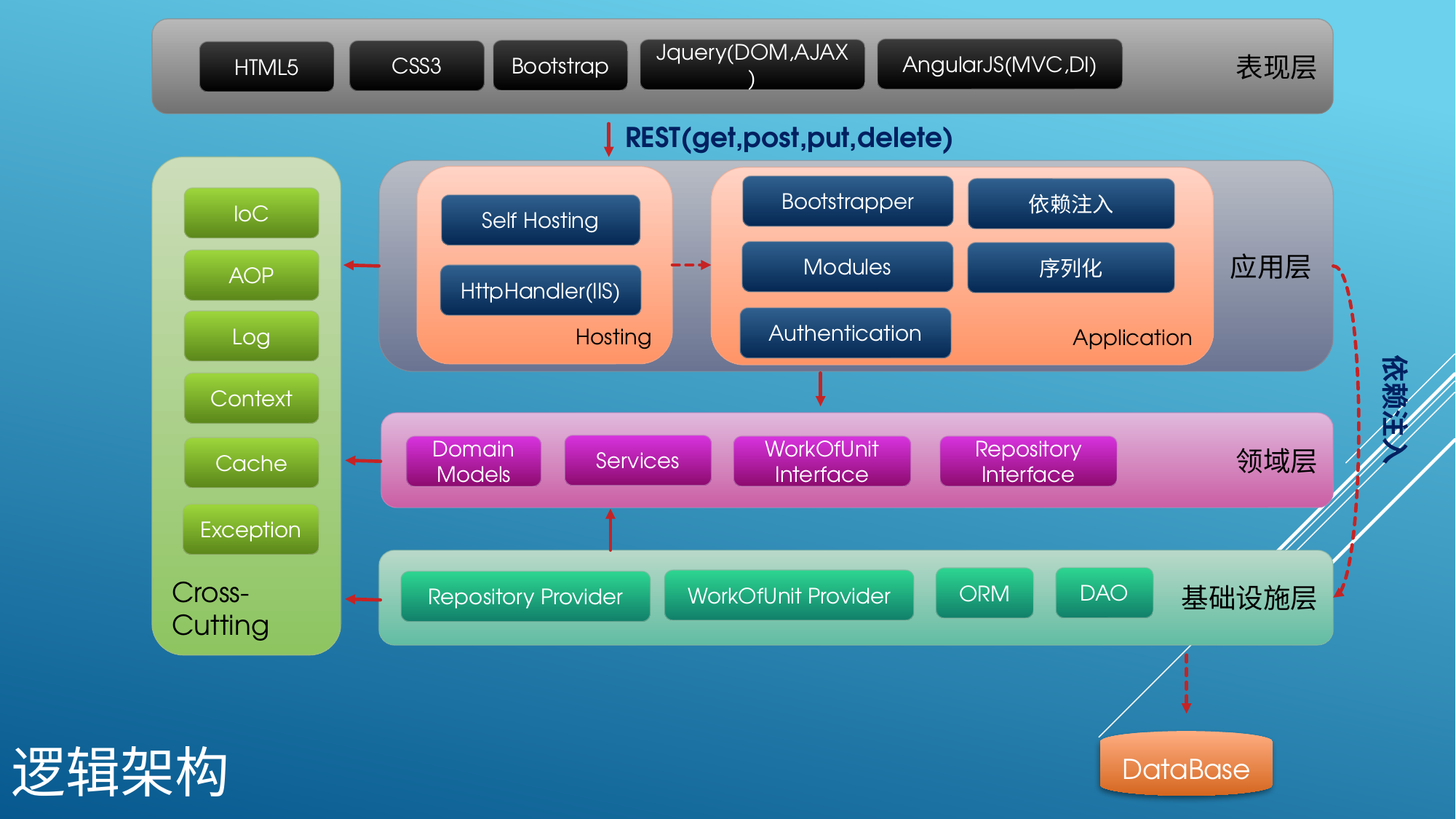

表现层
AngularJS(MVC,DI)
Jquery(DOM,AJAX)
Bootstrap
CSS3
HTML5
REST(get,post,put,delete)
Cross-Cutting
应用层
Hosting
Application
Bootstrapper
依赖注入
IoC
Self Hosting
Modules
序列化
AOP
HttpHandler(IIS)
Authentication
Log
依赖注入
Context
领域层
Services
WorkOfUnit Interface
Repository Interface
Domain Models
Cache
Exception
基础设施层
DAO
ORM
WorkOfUnit Provider
Repository Provider
# 逻辑架构
DataBase